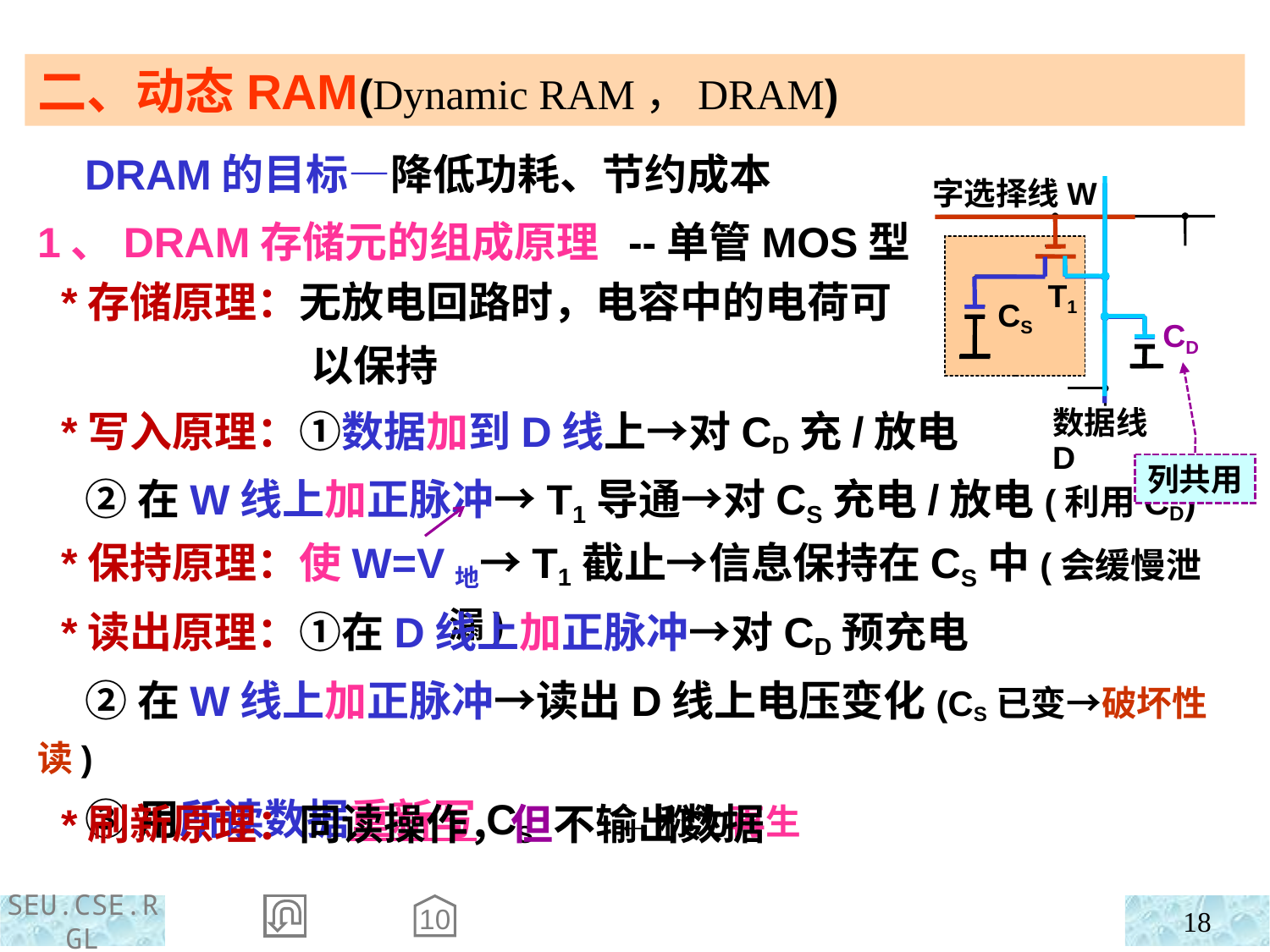

二、动态RAM(Dynamic RAM，DRAM)
    DRAM的目标—降低功耗、节约成本
字选择线W

T1

CS

CD

数据线D

1、DRAM存储元的组成原理  --单管MOS型

  *存储原理：无放电回路时，电容中的电荷可以保持

  *写入原理：①数据加到D线上→对CD充/放电
     ②在W线上加正脉冲→T1导通→对CS充电/放电(利用CD)
列共用
  *保持原理：使W=V地→T1截止→信息保持在CS中(会缓慢泄漏)
  *读出原理：①在D线上加正脉冲→对CD预充电
     ②在W线上加正脉冲→读出D线上电压变化(CS已变→破坏性读)
     ③用所读数据重新写CS       ←称为再生
  *刷新原理：同读操作，但不输出数据
10

18